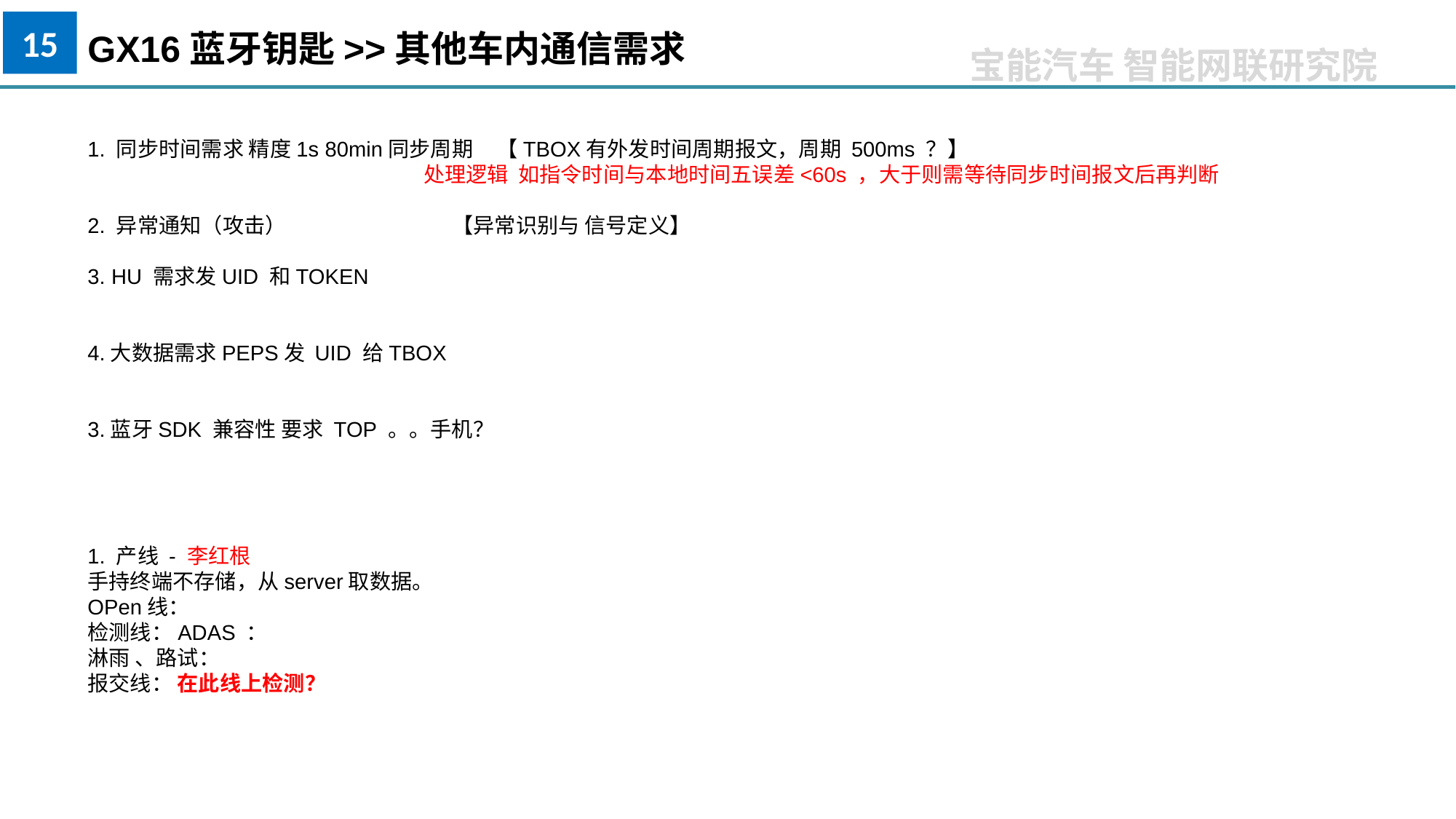

15
GX16蓝牙钥匙>>其他车内通信需求
1. 同步时间需求 精度1s 80min同步周期     【TBOX有外发时间周期报文，周期 500ms ？】
                                                                      处理逻辑  如指令时间与本地时间五误差<60s ，大于则需等待同步时间报文后再判断

2. 异常通知（攻击）                                   【异常识别与 信号定义】

3. HU 需求发UID 和TOKEN

4.大数据需求PEPS发 UID 给TBOX

3.蓝牙SDK 兼容性 要求 TOP 。。手机？

1. 产线 - 李红根
手持终端不存储，从server取数据。
OPen线：
检测线：ADAS ：
淋雨 、路试：
报交线： 在此线上检测？